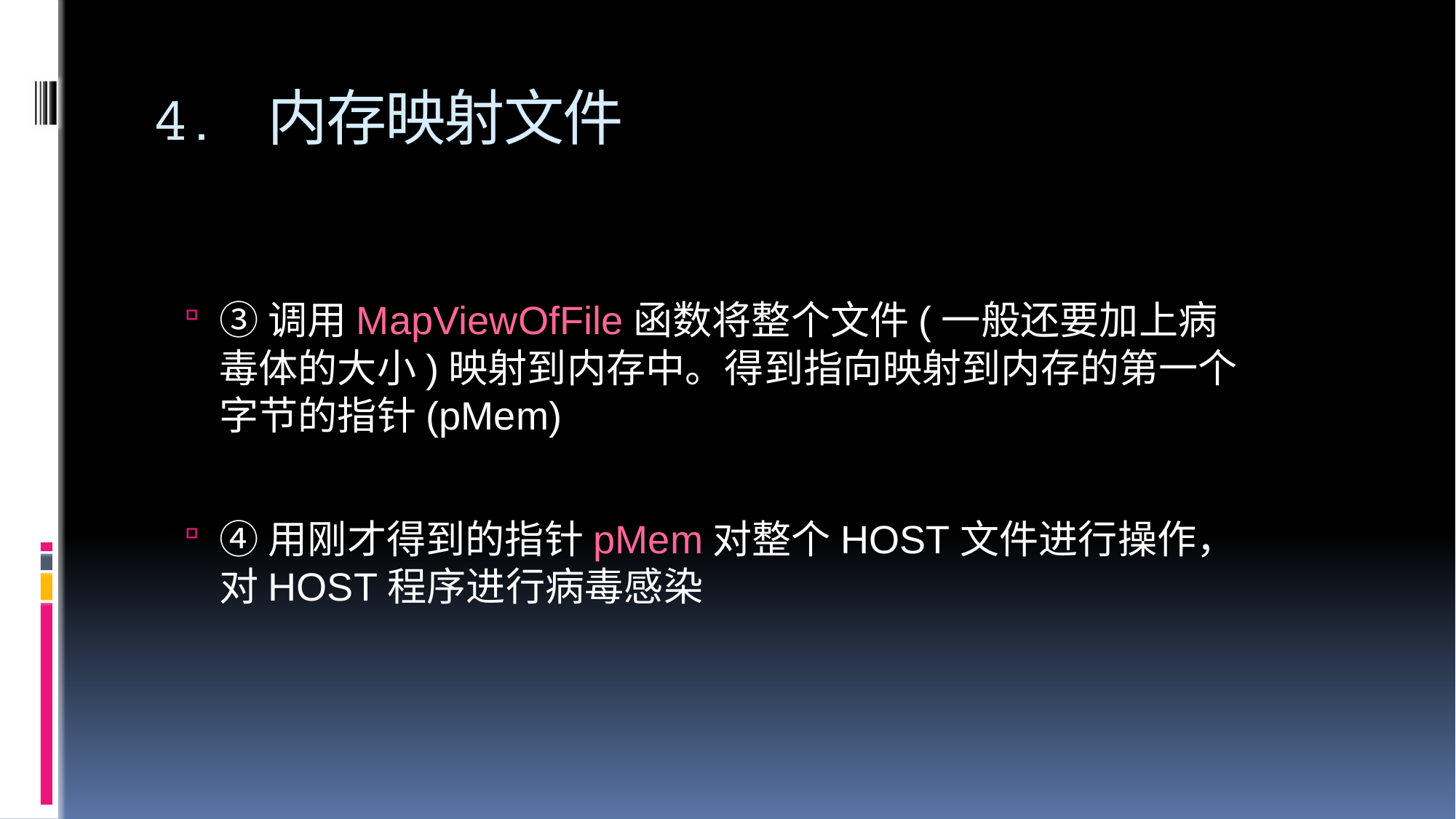

# 4. 内存映射文件
③调用MapViewOfFile函数将整个文件(一般还要加上病毒体的大小)映射到内存中。得到指向映射到内存的第一个字节的指针(pMem)

④用刚才得到的指针pMem对整个HOST文件进行操作，对HOST程序进行病毒感染